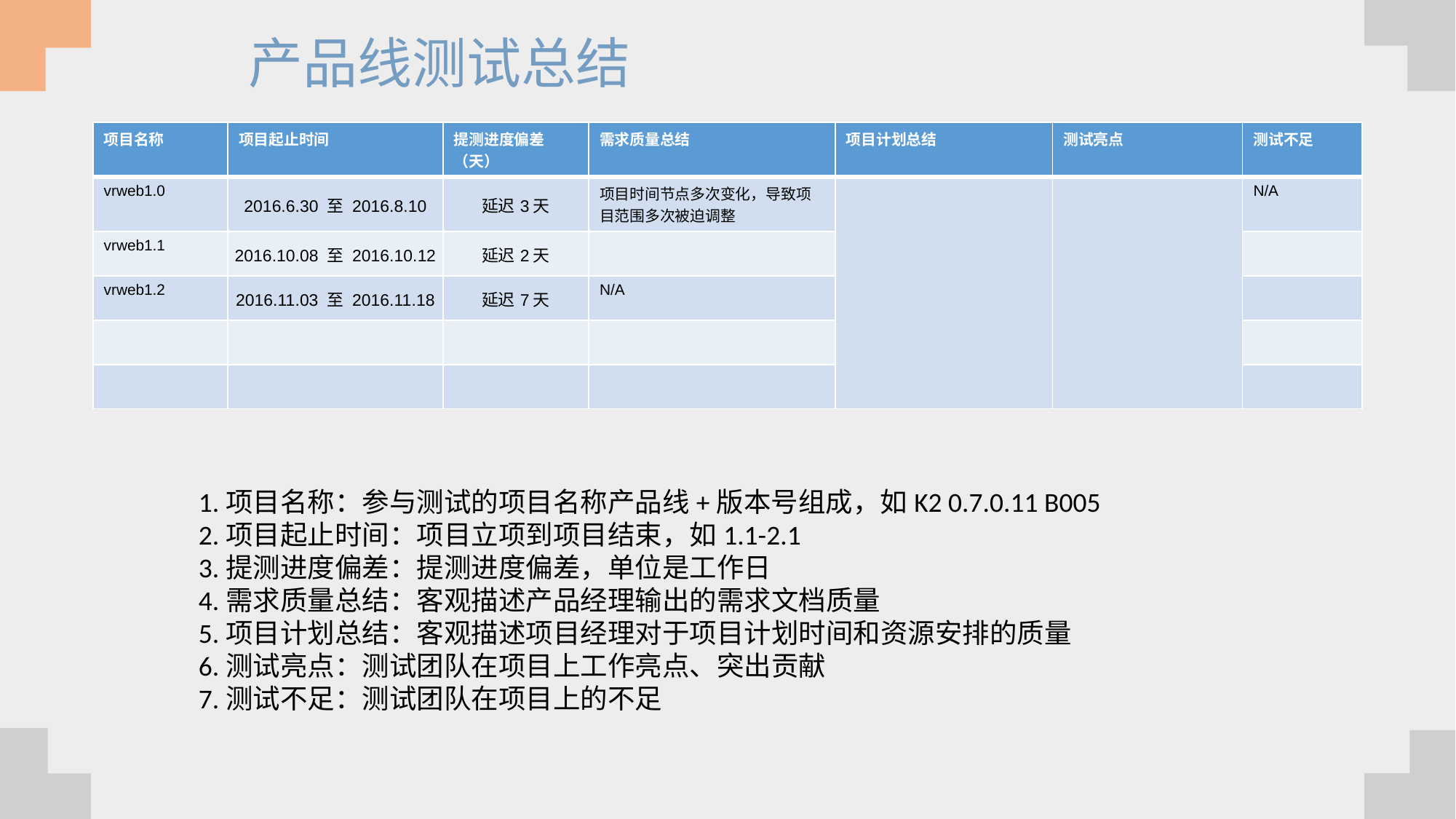

产品线测试总结
| 项目名称 | 项目起止时间 | 提测进度偏差（天） | 需求质量总结 | 项目计划总结 | 测试亮点 | 测试不足 |
| --- | --- | --- | --- | --- | --- | --- |
| vrweb1.0 | 2016.6.30 至 2016.8.10 | 延迟3天 | 项目时间节点多次变化，导致项目范围多次被迫调整 |  |  | N/A |
| vrweb1.1 | 2016.10.08 至 2016.10.12 | 延迟2天 |  |  |  |  |
| vrweb1.2 | 2016.11.03 至 2016.11.18 | 延迟7天 | N/A |  |  |  |
|  |  |  |  |  |  |  |
|  |  |  |  |  |  |  |
1.项目名称：参与测试的项目名称产品线+版本号组成，如K2 0.7.0.11 B005
2.项目起止时间：项目立项到项目结束，如1.1-2.1
3.提测进度偏差：提测进度偏差，单位是工作日
4.需求质量总结：客观描述产品经理输出的需求文档质量
5.项目计划总结：客观描述项目经理对于项目计划时间和资源安排的质量
6.测试亮点：测试团队在项目上工作亮点、突出贡献
7.测试不足：测试团队在项目上的不足